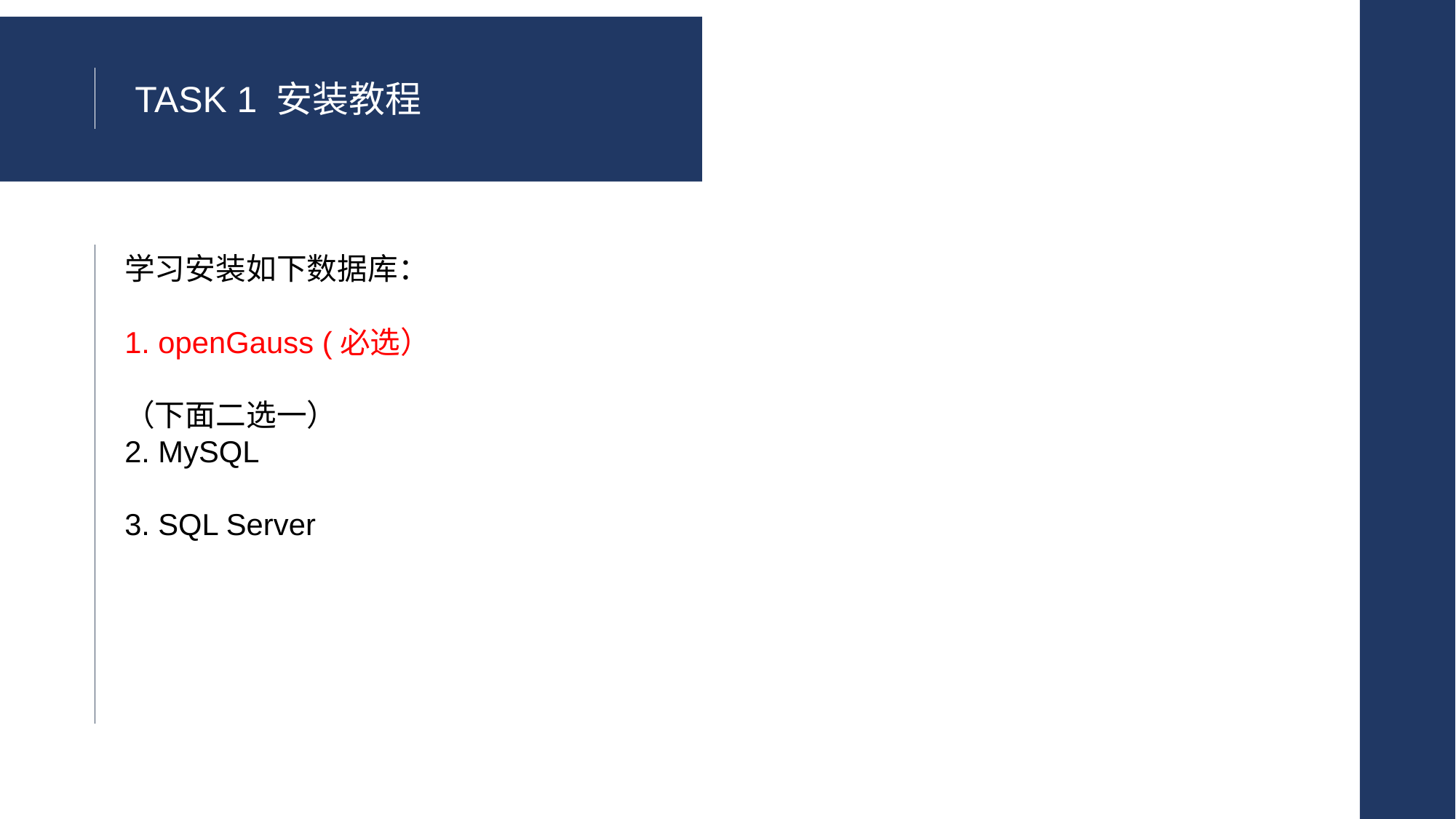

TASK 1 安装教程
学习安装如下数据库：

1. openGauss (必选）

（下面二选一）
2. MySQL

3. SQL Server